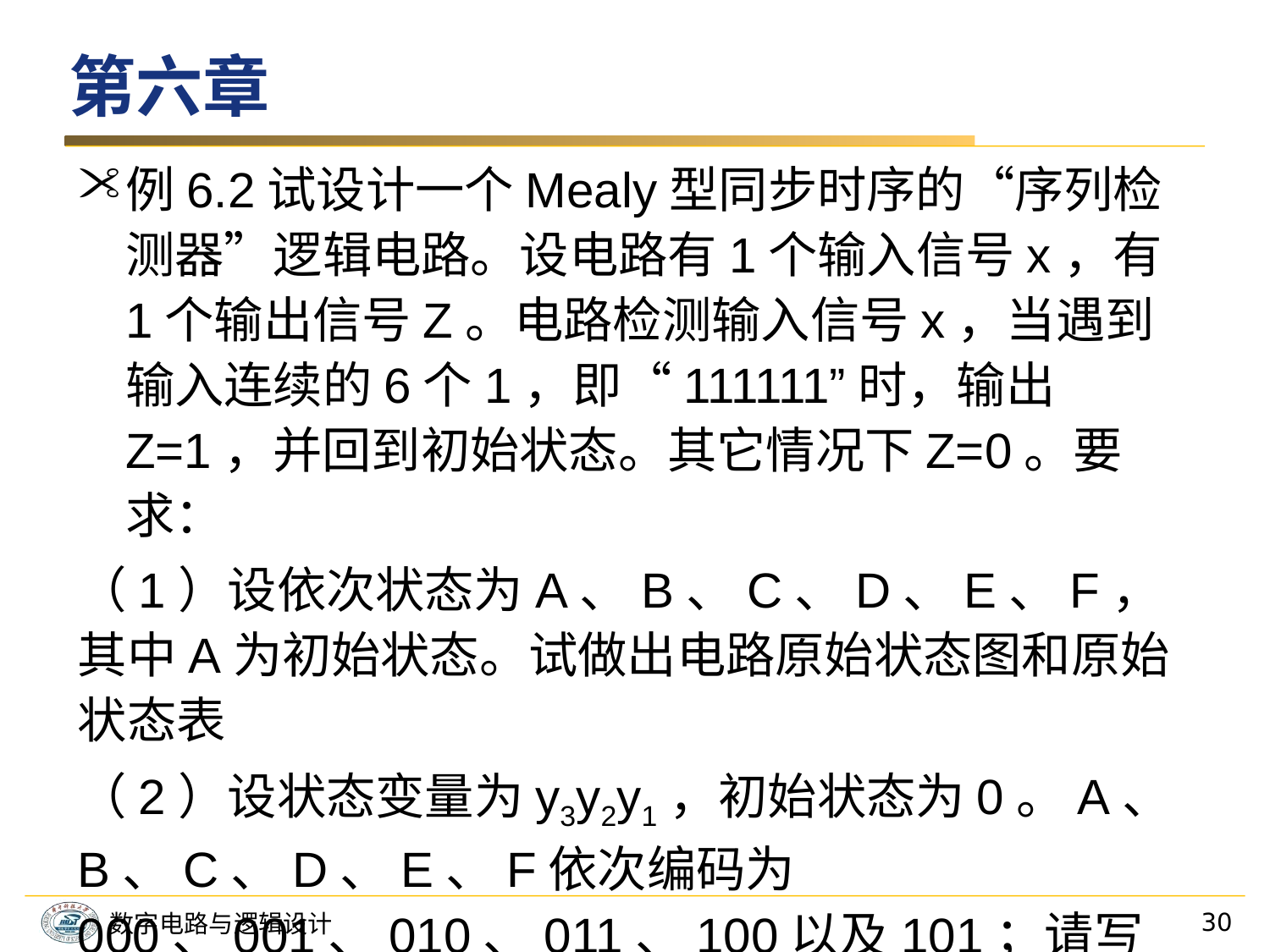

# 第六章
例6.2试设计一个Mealy型同步时序的“序列检测器”逻辑电路。设电路有1个输入信号x，有1个输出信号Z。电路检测输入信号x，当遇到输入连续的6个1，即“111111”时，输出Z=1，并回到初始状态。其它情况下Z=0。要求：
（1）设依次状态为A、B、C、D、E、F，其中A为初始状态。试做出电路原始状态图和原始状态表
（2）设状态变量为y3y2y1，初始状态为0。A、B、C、D、E、F依次编码为000、001、010、011、100以及101；请写出二进制状态编码

30
数字电路与逻辑设计